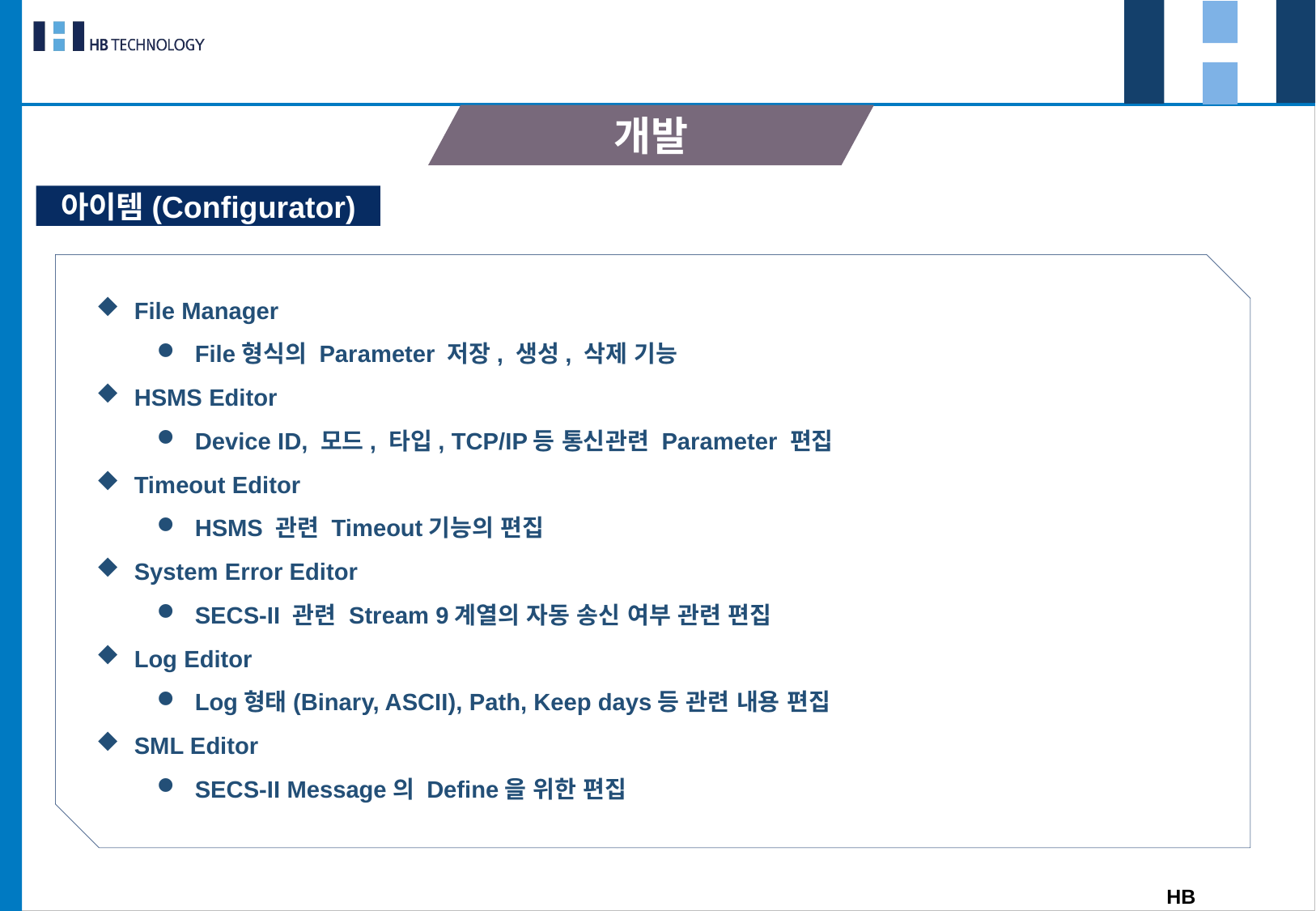

개발
아이템(Configurator)
File Manager
File형식의 Parameter 저장, 생성, 삭제 기능
HSMS Editor
Device ID, 모드, 타입, TCP/IP등 통신관련 Parameter 편집
Timeout Editor
HSMS 관련 Timeout기능의 편집
System Error Editor
SECS-II 관련 Stream 9계열의 자동 송신 여부 관련 편집
Log Editor
Log형태(Binary, ASCII), Path, Keep days등 관련 내용 편집
SML Editor
SECS-II Message의 Define을 위한 편집